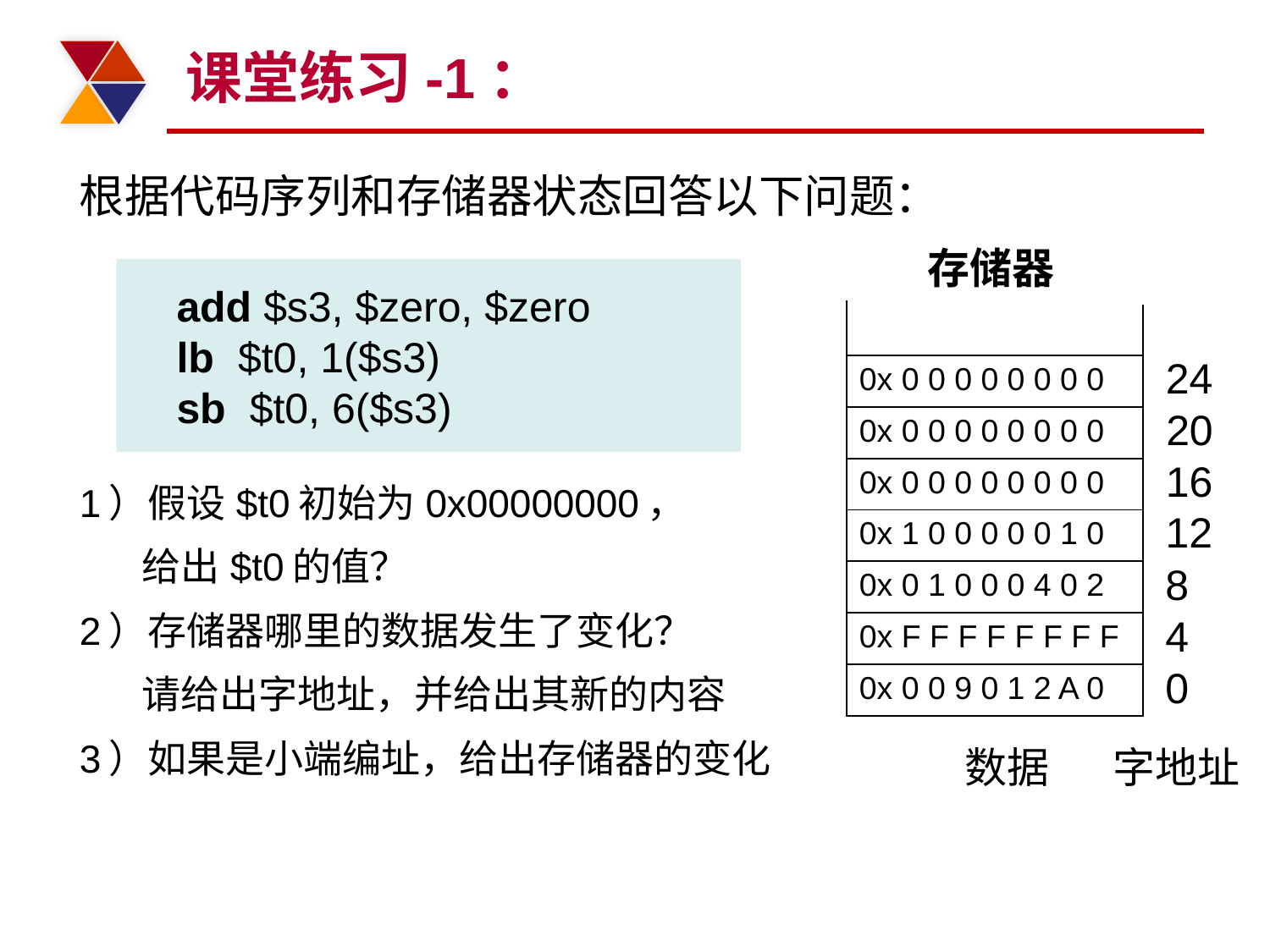

# 课堂练习-1：
根据代码序列和存储器状态回答以下问题：

1）假设$t0初始为0x00000000，
      给出$t0的值？
2）存储器哪里的数据发生了变化？
      请给出字地址，并给出其新的内容
3）如果是小端编址，给出存储器的变化
存储器
    add $s3, $zero, $zero
    lb  $t0, 1($s3)
    sb  $t0, 6($s3)
24
| 0x 0 0 0 0 0 0 0 0 |
| --- |
| 0x 0 0 0 0 0 0 0 0 |
| 0x 0 0 0 0 0 0 0 0 |
| 0x 1 0 0 0 0 0 1 0 |
| 0x 0 1 0 0 0 4 0 2 |
| 0x F F F F F F F F |
| 0x 0 0 9 0 1 2 A 0 |
20
16
12
8
4
0
数据
字地址